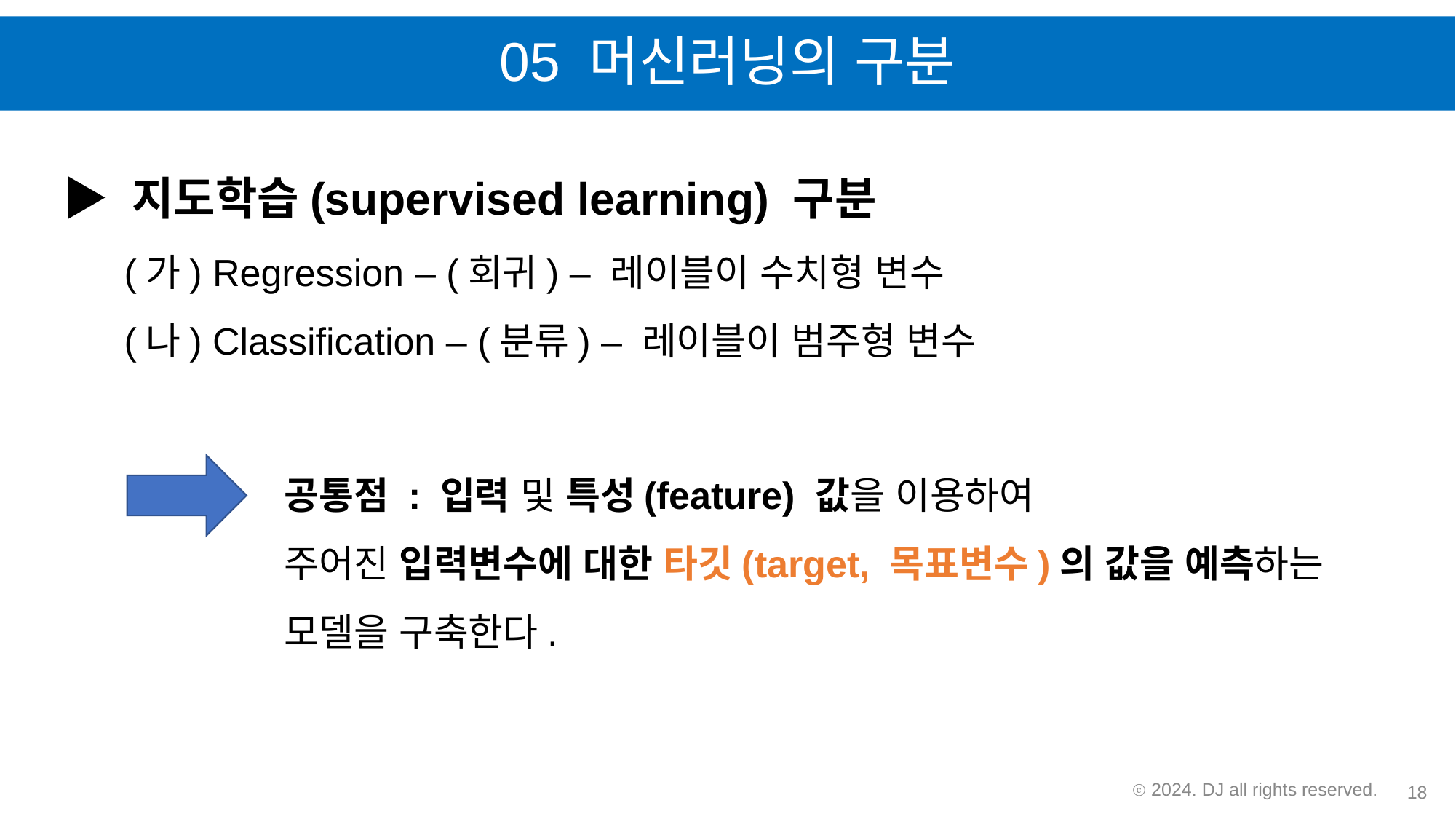

# 05 머신러닝의 구분
▶ 지도학습(supervised learning) 구분
(가) Regression – (회귀) – 레이블이 수치형 변수
(나) Classification – (분류) – 레이블이 범주형 변수
공통점 : 입력 및 특성(feature) 값을 이용하여
주어진 입력변수에 대한 타깃(target, 목표변수)의 값을 예측하는 모델을 구축한다.

ⓒ 2024. DJ all rights reserved.
18